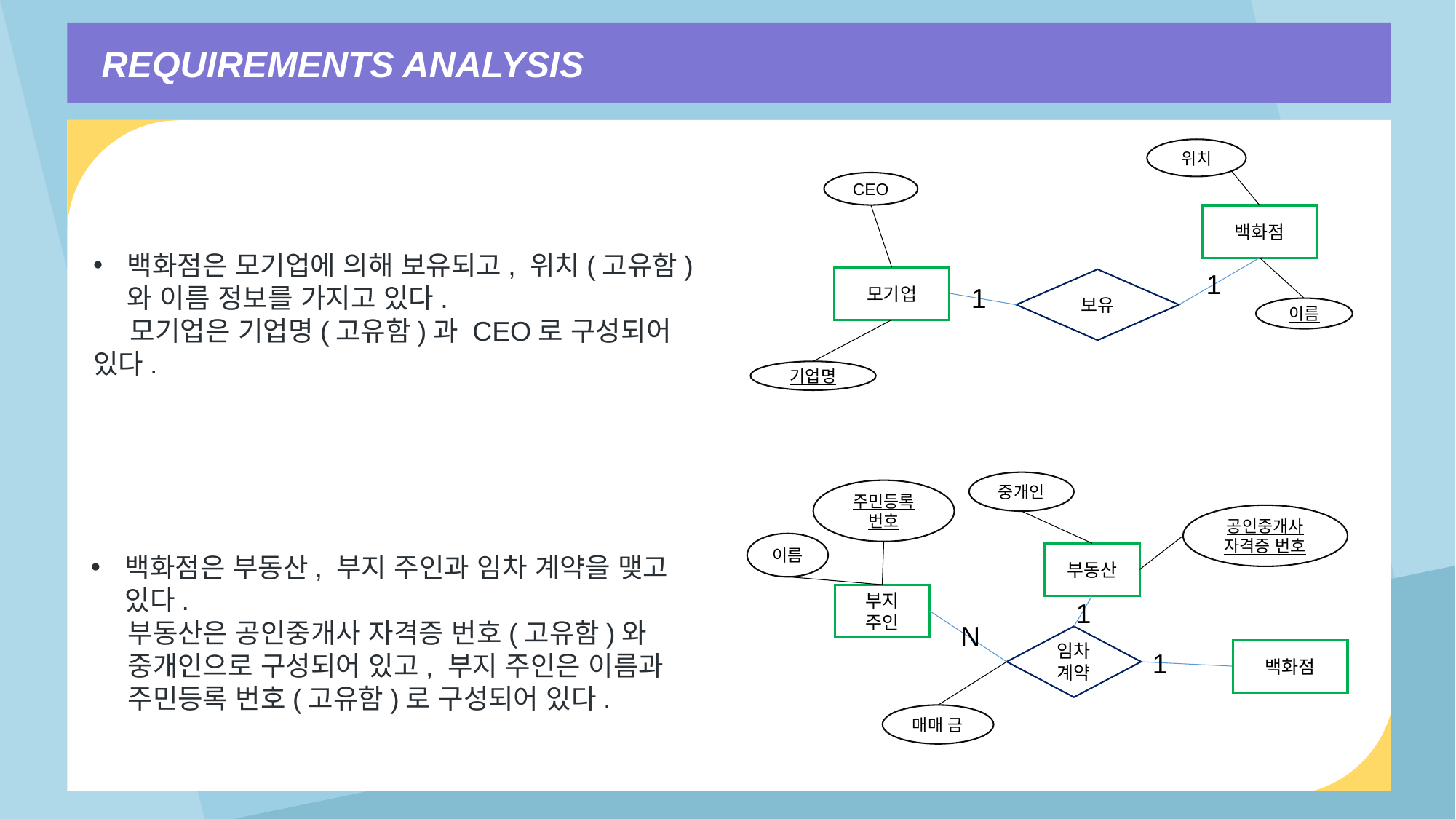

REQUIREMENTS ANALYSIS

위치
CEO
백화점
1
모기업
보유
1
이름
기업명
백화점은 모기업에 의해 보유되고, 위치(고유함)와 이름 정보를 가지고 있다.
    모기업은 기업명(고유함)과 CEO로 구성되어 있다.
중개인
주민등록 번호
공인중개사 자격증 번호
이름
부동산
백화점은 부동산, 부지 주인과 임차 계약을 맺고 있다.
    부동산은 공인중개사 자격증 번호(고유함)와
    중개인으로 구성되어 있고, 부지 주인은 이름과
    주민등록 번호(고유함)로 구성되어 있다.

부지
주인
1
N
임차계약
백화점
1
매매 금